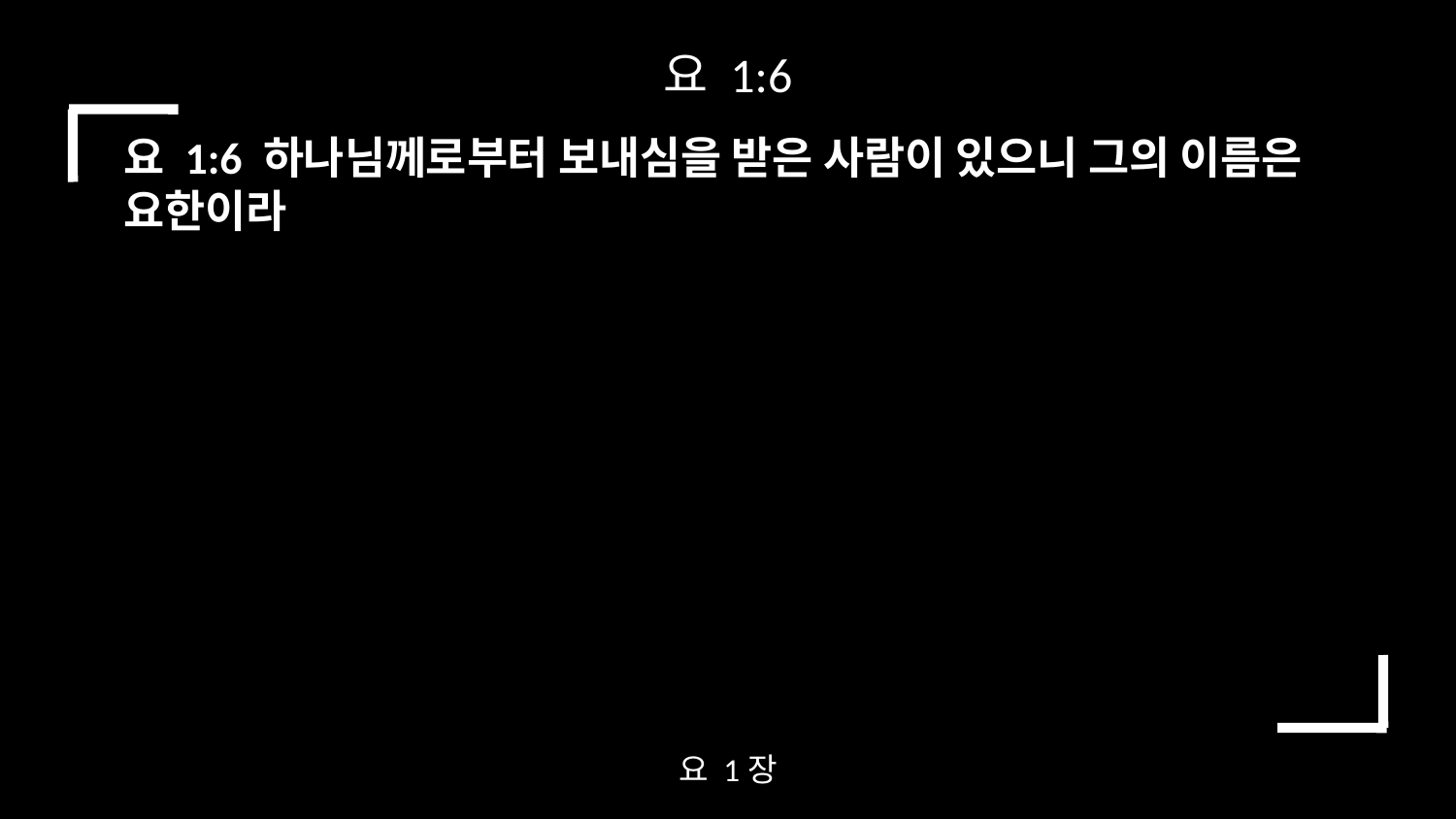

요 1:6

요 1:6 하나님께로부터 보내심을 받은 사람이 있으니 그의 이름은 요한이라

요 1장